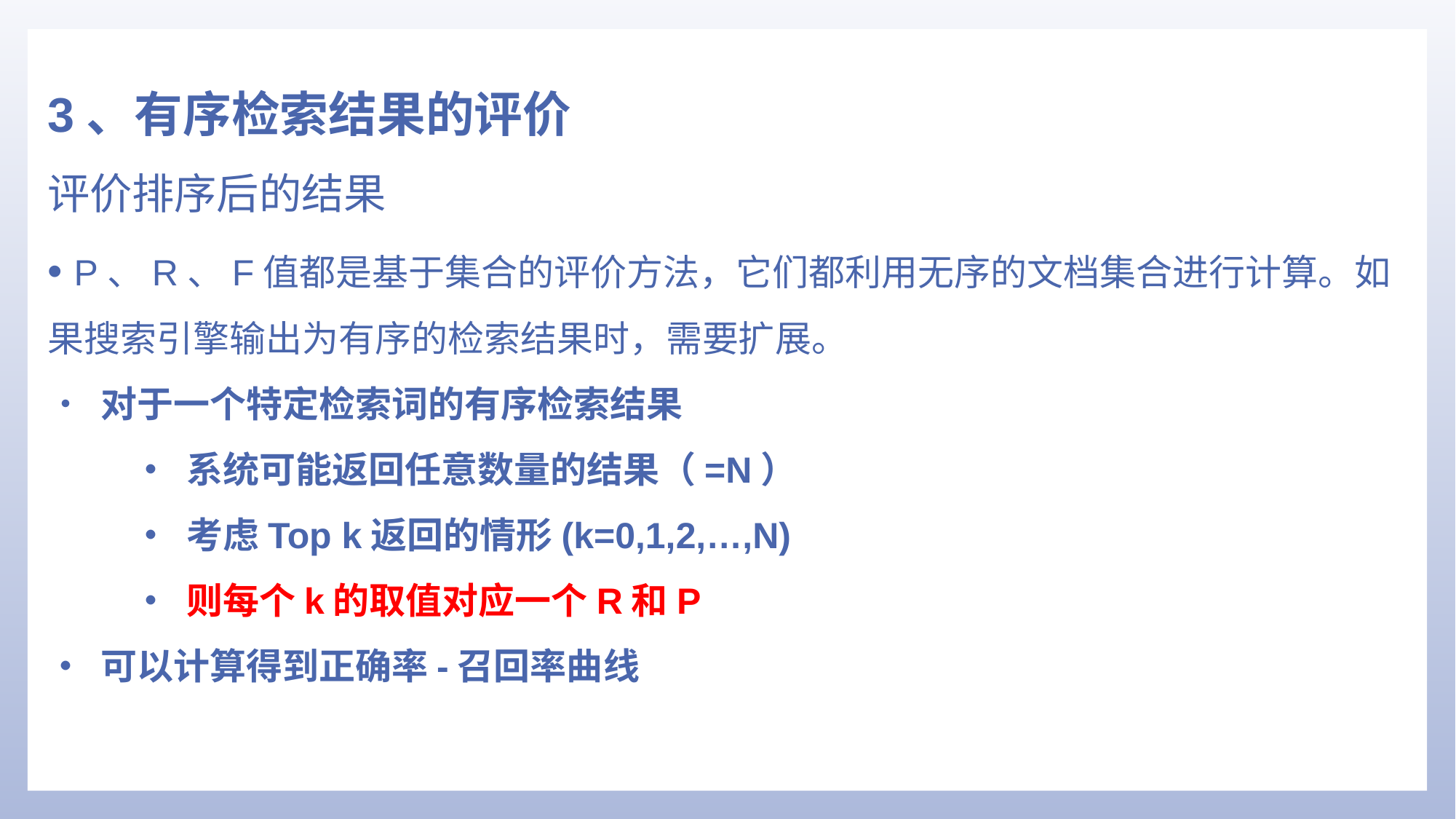

3、有序检索结果的评价
评价排序后的结果
• P、R、F值都是基于集合的评价方法，它们都利用无序的文档集合进行计算。如果搜索引擎输出为有序的检索结果时，需要扩展。
• 对于一个特定检索词的有序检索结果
• 系统可能返回任意数量的结果（=N）
• 考虑Top k返回的情形(k=0,1,2,…,N)
• 则每个k的取值对应一个R和P
• 可以计算得到正确率-召回率曲线